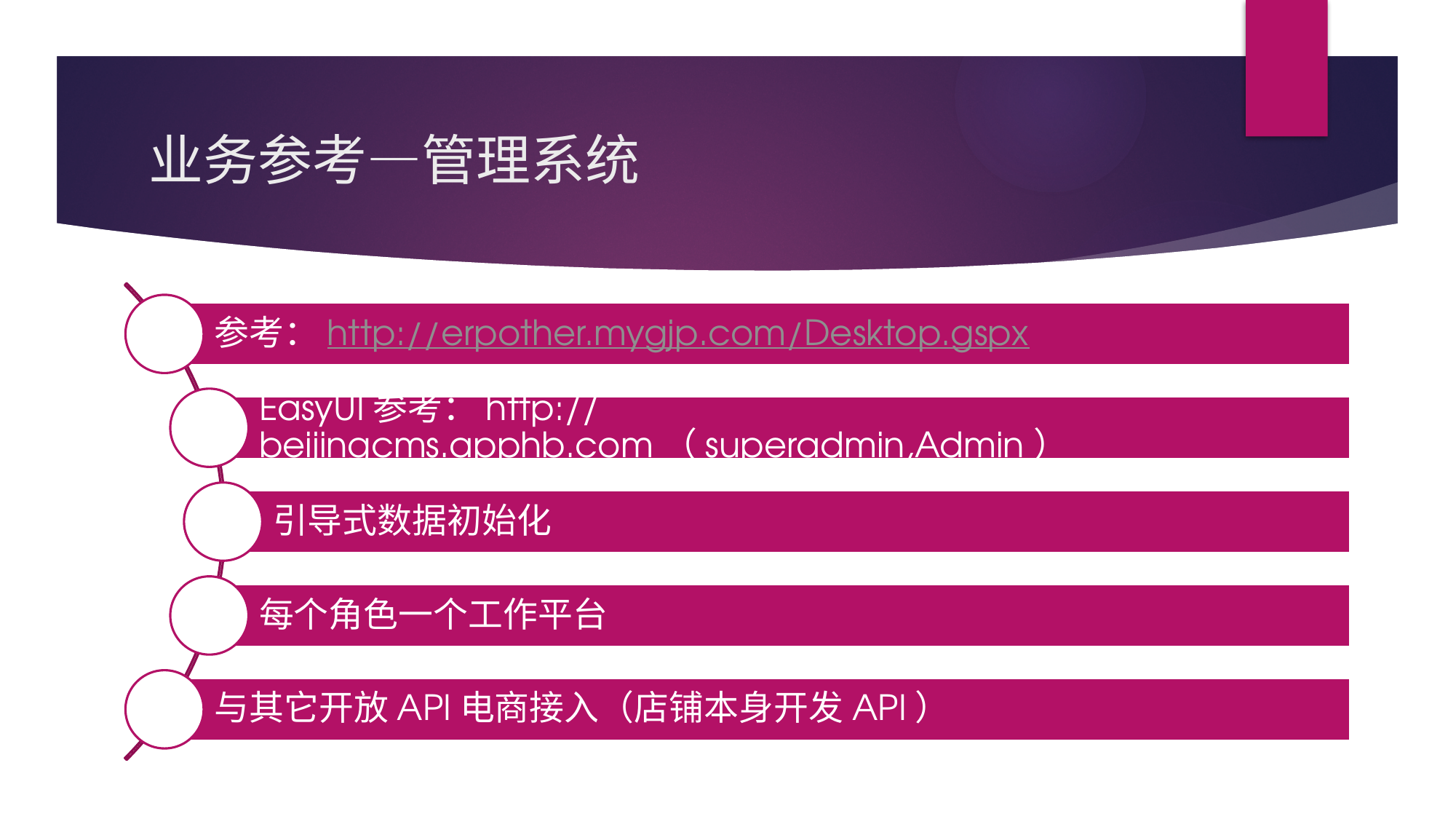

# 业务参考—管理系统
参考：http://erpother.mygjp.com/Desktop.gspx
EasyUI参考：http://beijingcms.apphb.com（superadmin,Admin）
引导式数据初始化
每个角色一个工作平台
与其它开放API电商接入（店铺本身开发API）